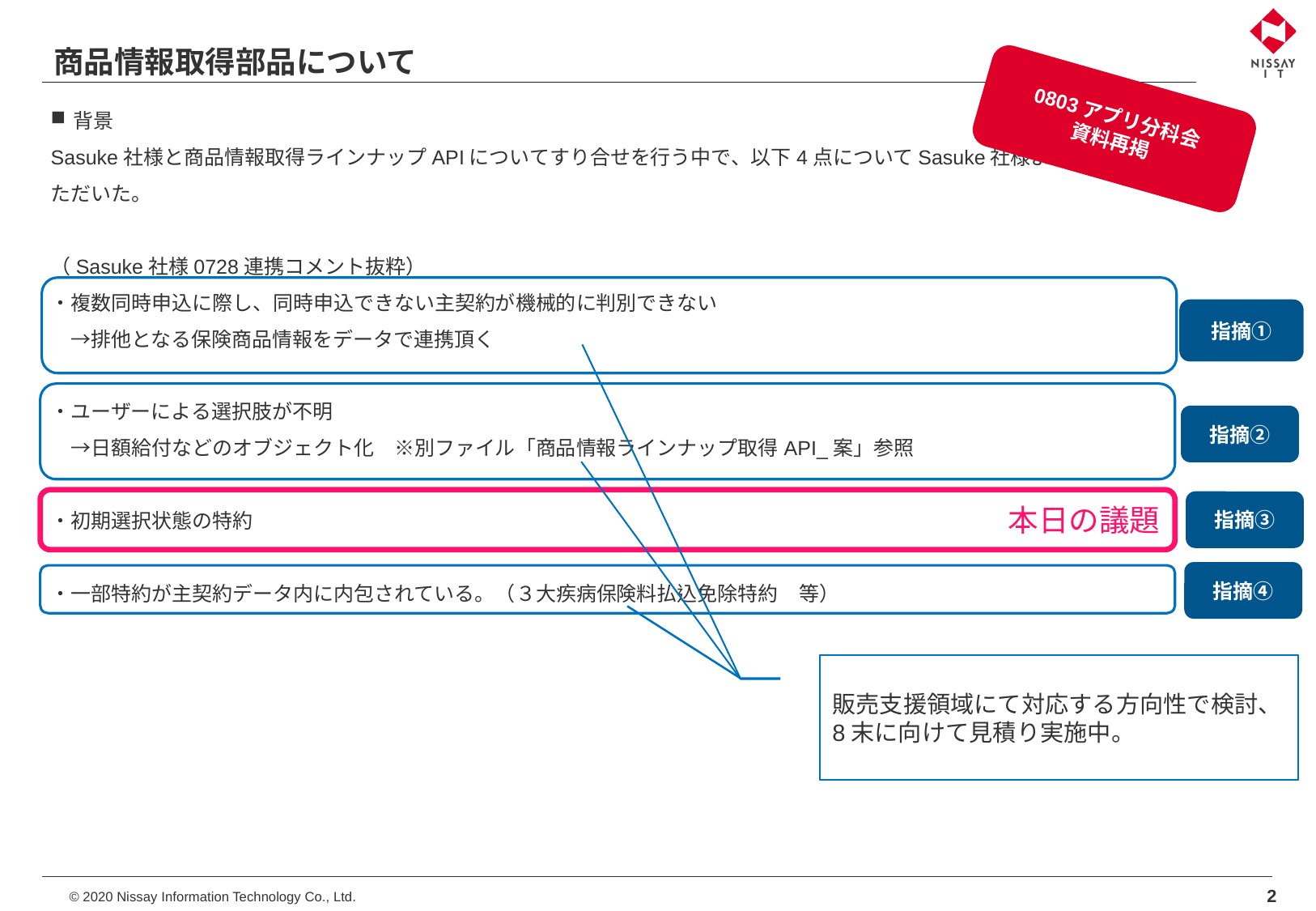

# 商品情報取得部品について
0803アプリ分科会
資料再掲
背景
Sasuke社様と商品情報取得ラインナップAPIについてすり合せを行う中で、以下4点についてSasuke社様より課題定義いただいた。

（Sasuke社様0728連携コメント抜粋）
・複数同時申込に際し、同時申込できない主契約が機械的に判別できない
　→排他となる保険商品情報をデータで連携頂く

・ユーザーによる選択肢が不明
　→日額給付などのオブジェクト化　※別ファイル「商品情報ラインナップ取得API_案」参照

・初期選択状態の特約

・一部特約が主契約データ内に内包されている。（３大疾病保険料払込免除特約　等）

指摘①

指摘②
本日の議題
指摘③
指摘④

販売支援領域にて対応する方向性で検討、8末に向けて見積り実施中。

2